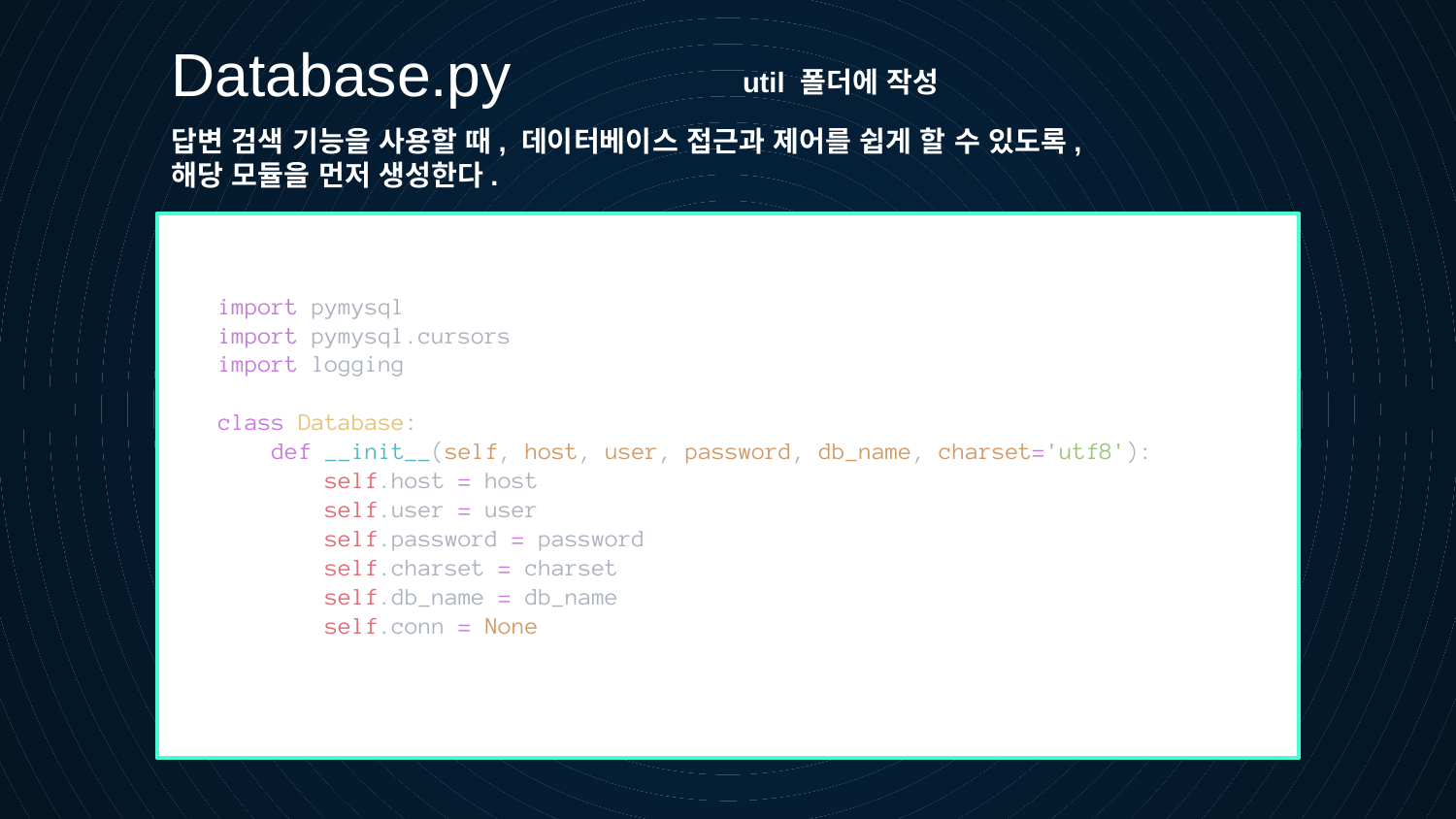

Database.py
util 폴더에 작성
답변 검색 기능을 사용할 때, 데이터베이스 접근과 제어를 쉽게 할 수 있도록,
해당 모듈을 먼저 생성한다.

import pymysql
import pymysql.cursors
import logging
class Database:
    def __init__(self, host, user, password, db_name, charset='utf8'):
        self.host = host
        self.user = user
        self.password = password
        self.charset = charset
        self.db_name = db_name
        self.conn = None